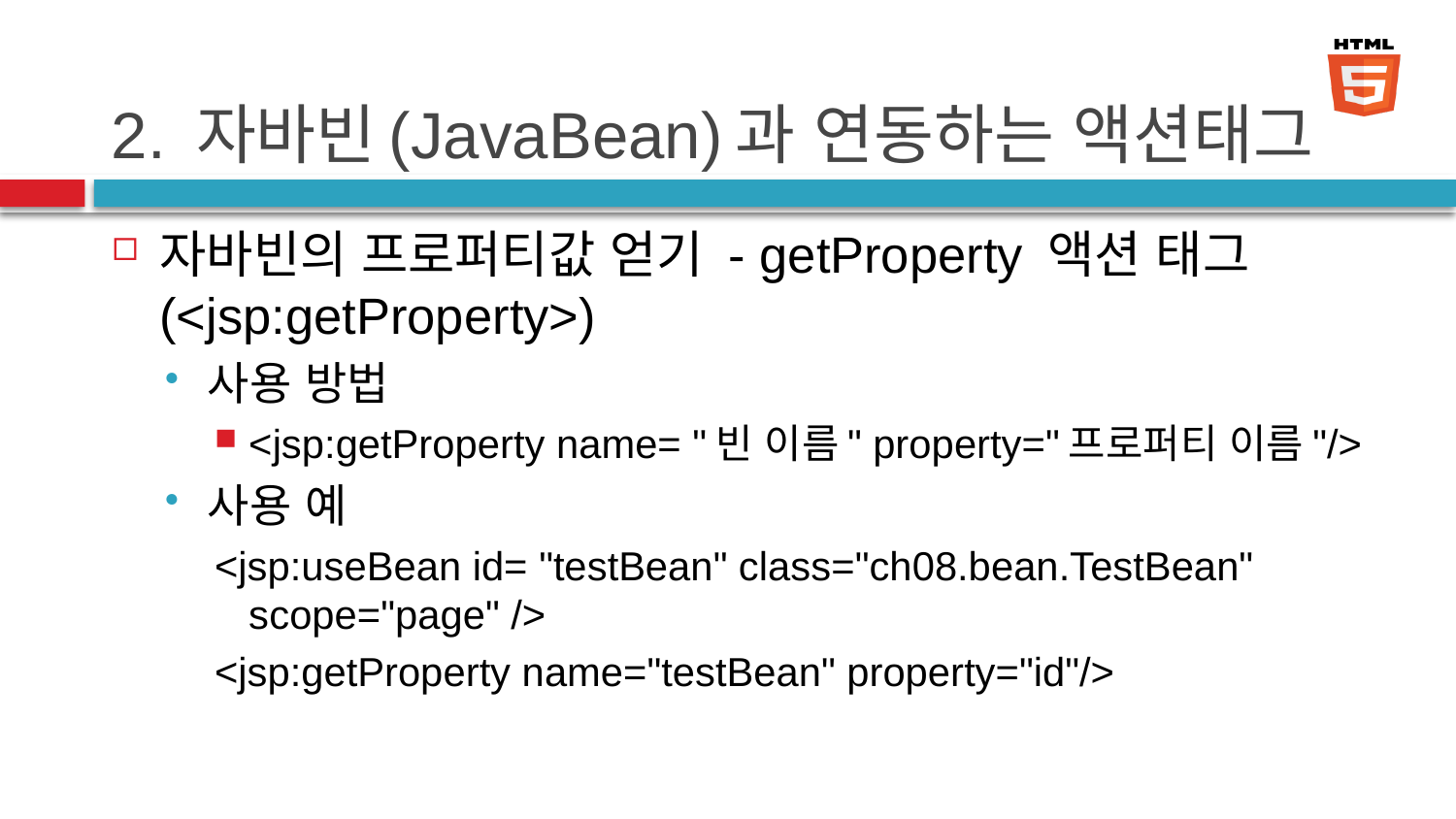

# 2. 자바빈(JavaBean)과 연동하는 액션태그
자바빈의 프로퍼티값 얻기 - getProperty 액션 태그(<jsp:getProperty>)
사용 방법
<jsp:getProperty name= "빈 이름" property="프로퍼티 이름"/>
사용 예
<jsp:useBean id= "testBean" class="ch08.bean.TestBean" scope="page" />
<jsp:getProperty name="testBean" property="id"/>